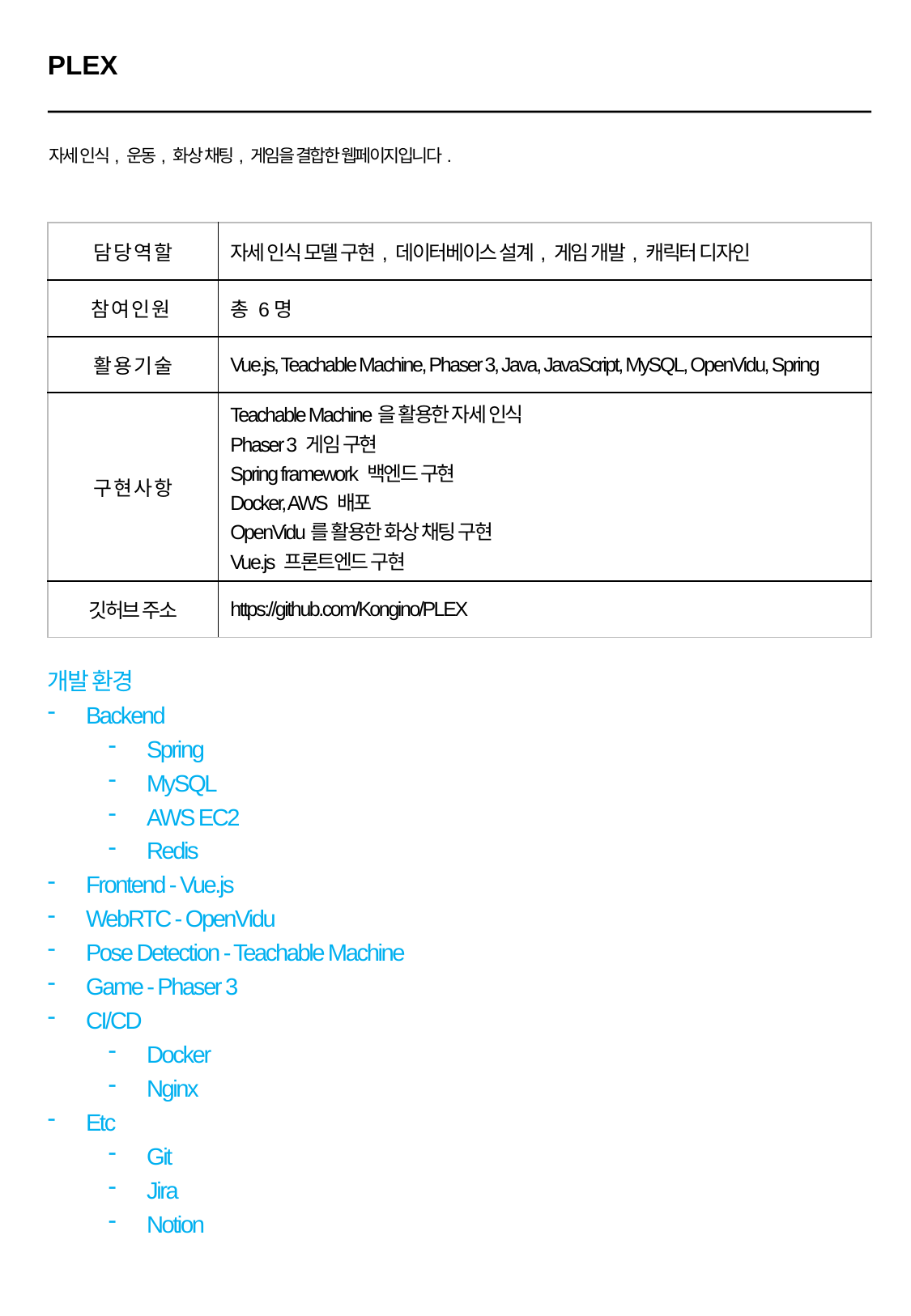

PLEX

자세 인식, 운동, 화상 채팅, 게임을 결합한 웹페이지입니다.

| 담 당 역 할 | 자세 인식 모델 구현, 데이터베이스 설계, 게임 개발, 캐릭터 디자인 |
| --- | --- |
| 참 여 인 원 | 총 6명 |
| 활 용 기 술 | Vue.js, Teachable Machine, Phaser 3, Java, JavaScript, MySQL, OpenVidu, Spring |
| 구 현 사 항 | Teachable Machine을 활용한 자세 인식 Phaser 3 게임 구현 Spring framework 백엔드 구현 Docker, AWS 배포 OpenVidu를 활용한 화상 채팅 구현 Vue.js 프론트엔드 구현 |
| 깃허브 주소 | https://github.com/Kongino/PLEX |
개발 환경
Backend
Spring
MySQL
AWS EC2
Redis
Frontend - Vue.js
WebRTC - OpenVidu
Pose Detection - Teachable Machine
Game - Phaser 3
CI/CD
Docker
Nginx
Etc
Git
Jira
Notion